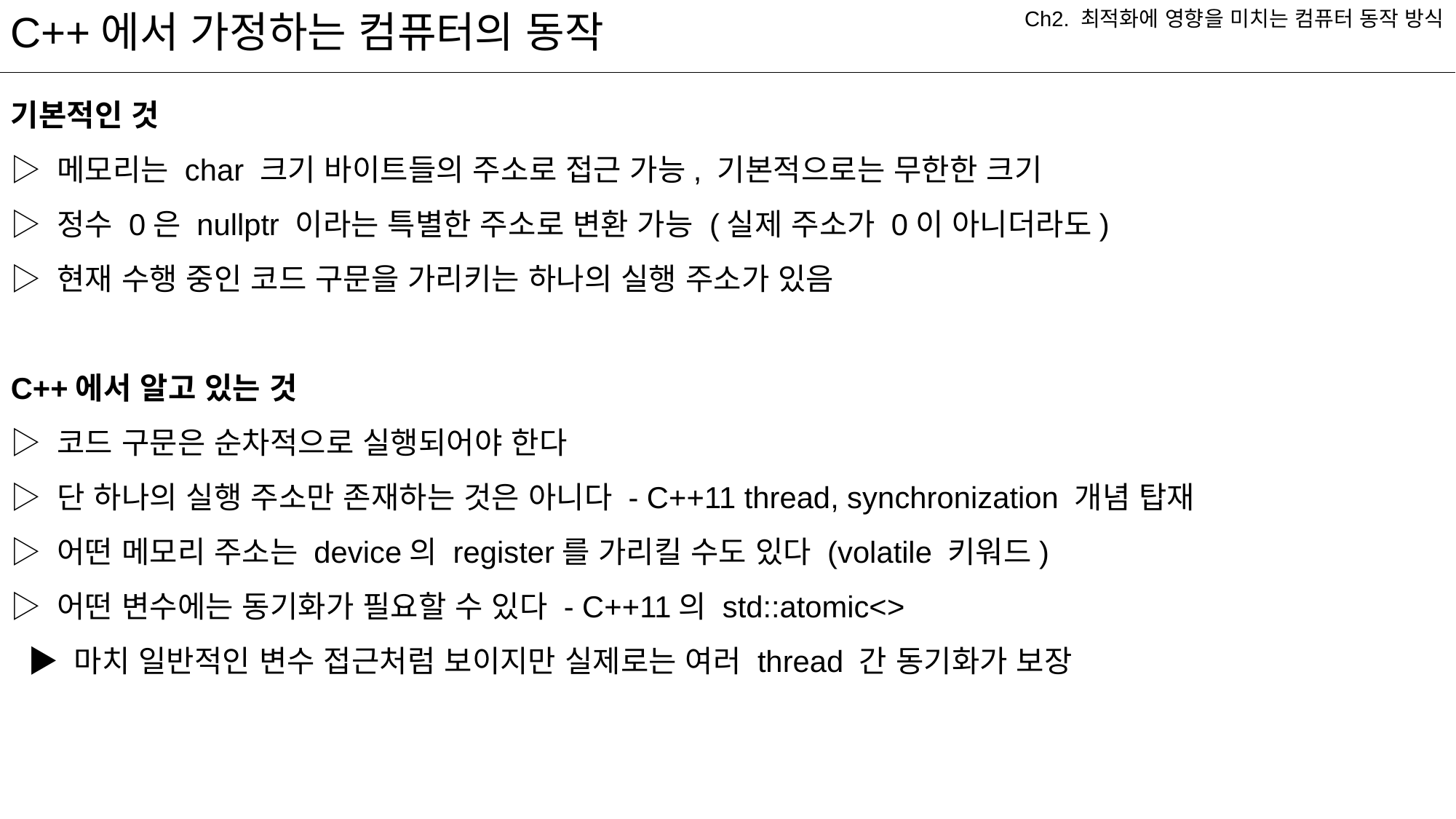

C++에서 가정하는 컴퓨터의 동작
Ch2. 최적화에 영향을 미치는 컴퓨터 동작 방식
기본적인 것
▷ 메모리는 char 크기 바이트들의 주소로 접근 가능, 기본적으로는 무한한 크기
▷ 정수 0은 nullptr 이라는 특별한 주소로 변환 가능 (실제 주소가 0이 아니더라도)
▷ 현재 수행 중인 코드 구문을 가리키는 하나의 실행 주소가 있음

C++에서 알고 있는 것
▷ 코드 구문은 순차적으로 실행되어야 한다
▷ 단 하나의 실행 주소만 존재하는 것은 아니다 - C++11 thread, synchronization 개념 탑재
▷ 어떤 메모리 주소는 device의 register를 가리킬 수도 있다 (volatile 키워드)
▷ 어떤 변수에는 동기화가 필요할 수 있다 - C++11의 std::atomic<>
  ▶ 마치 일반적인 변수 접근처럼 보이지만 실제로는 여러 thread 간 동기화가 보장